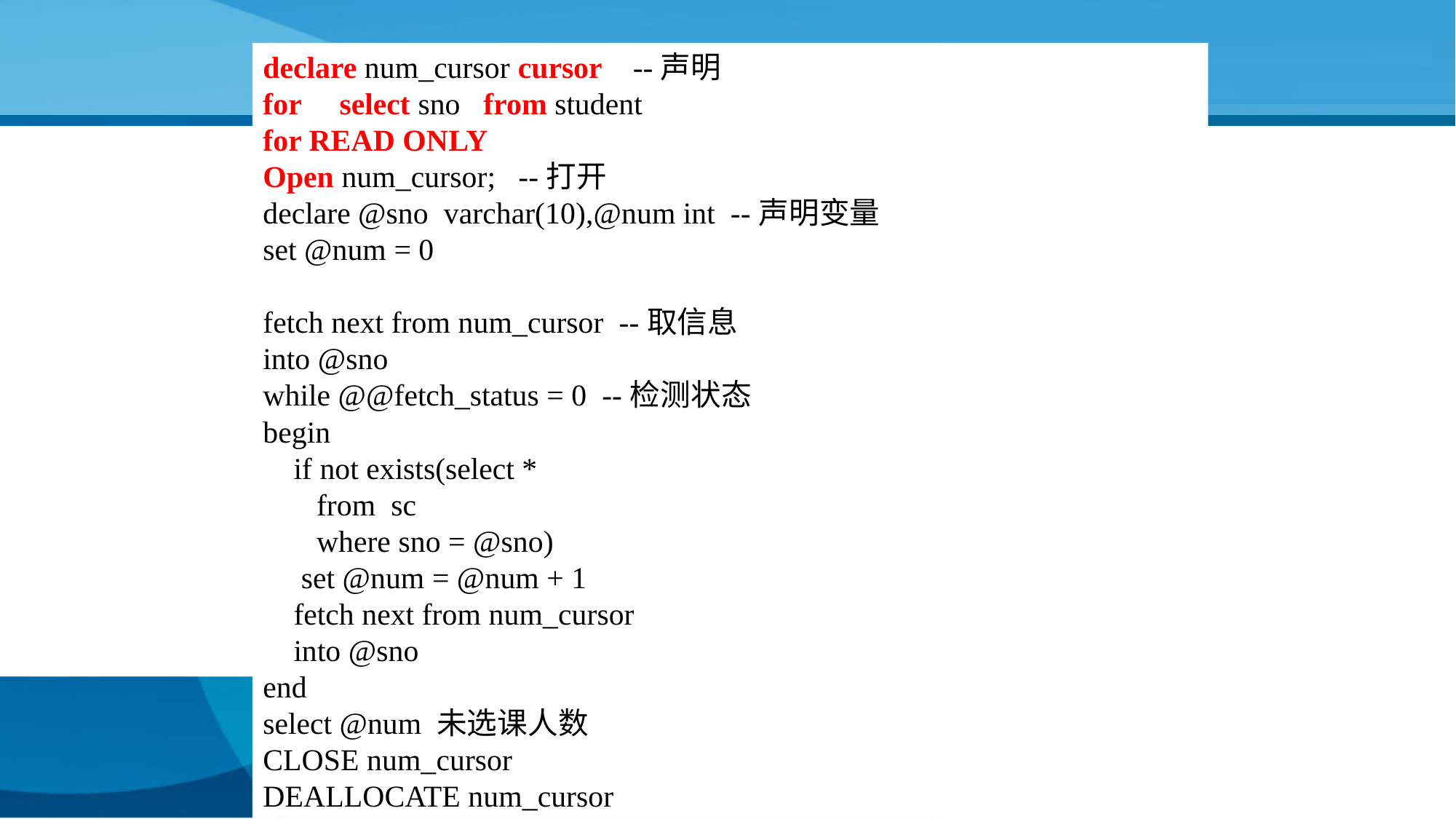

declare num_cursor cursor    --声明
for     select sno   from student
for READ ONLY
Open num_cursor;   --打开
declare @sno  varchar(10),@num int  --声明变量
set @num = 0

fetch next from num_cursor  --取信息
into @sno
while @@fetch_status = 0  --检测状态
begin
    if not exists(select *
       from  sc
       where sno = @sno)
     set @num = @num + 1
    fetch next from num_cursor
    into @sno
end
select @num 未选课人数
CLOSE num_cursor
DEALLOCATE num_cursor